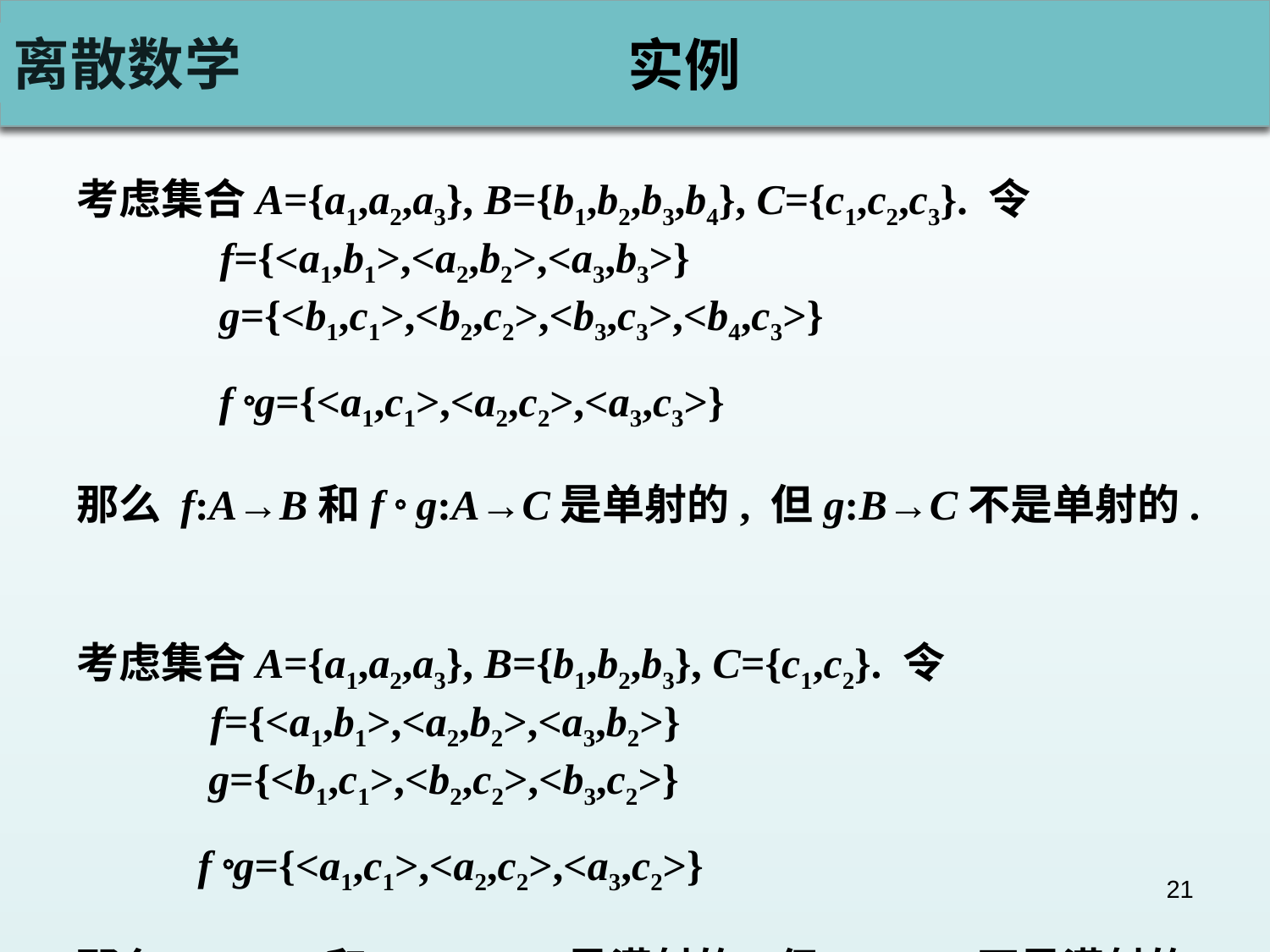

# 实例
考虑集合A={a1,a2,a3}, B={b1,b2,b3,b4}, C={c1,c2,c3}. 令
         f={<a1,b1>,<a2,b2>,<a3,b3>}
         g={<b1,c1>,<b2,c2>,<b3,c3>,<b4,c3>}
         f °g={<a1,c1>,<a2,c2>,<a3,c3>}
那么 f:A→B和f ° g:A→C是单射的, 但g:B→C不是单射的.
考虑集合A={a1,a2,a3}, B={b1,b2,b3}, C={c1,c2}. 令
        f={<a1,b1>,<a2,b2>,<a3,b2>}
        g={<b1,c1>,<b2,c2>,<b3,c2>}
       f °g={<a1,c1>,<a2,c2>,<a3,c2>}
那么g:B→C 和 f °g:A→C是满射的, 但 f:A→B不是满射的.
21